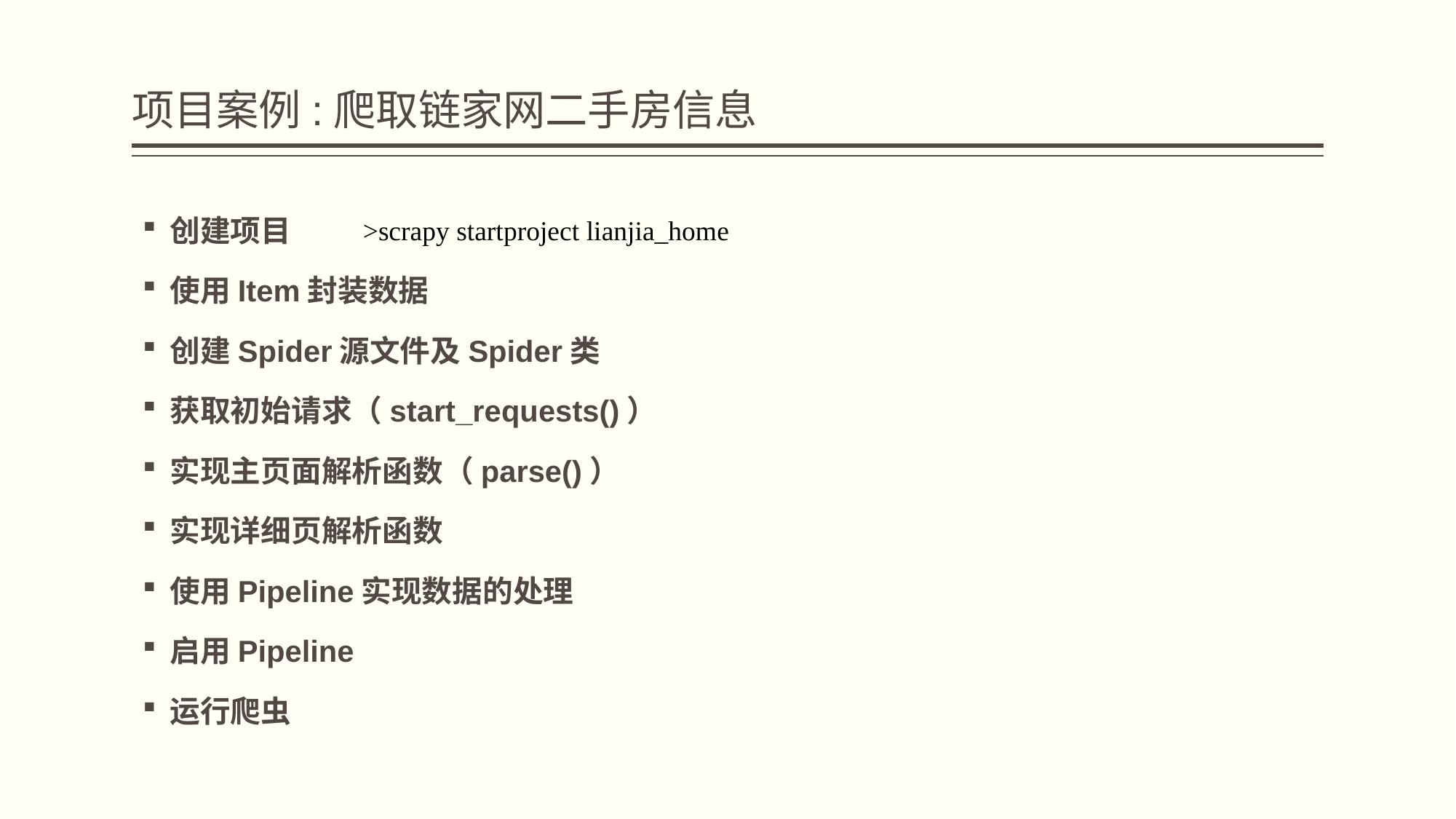

# 项目案例:爬取链家网二手房信息
>scrapy startproject lianjia_home
创建项目
使用Item封装数据
创建Spider源文件及Spider类
获取初始请求（start_requests()）
实现主页面解析函数（parse()）
实现详细页解析函数
使用Pipeline实现数据的处理
启用Pipeline
运行爬虫